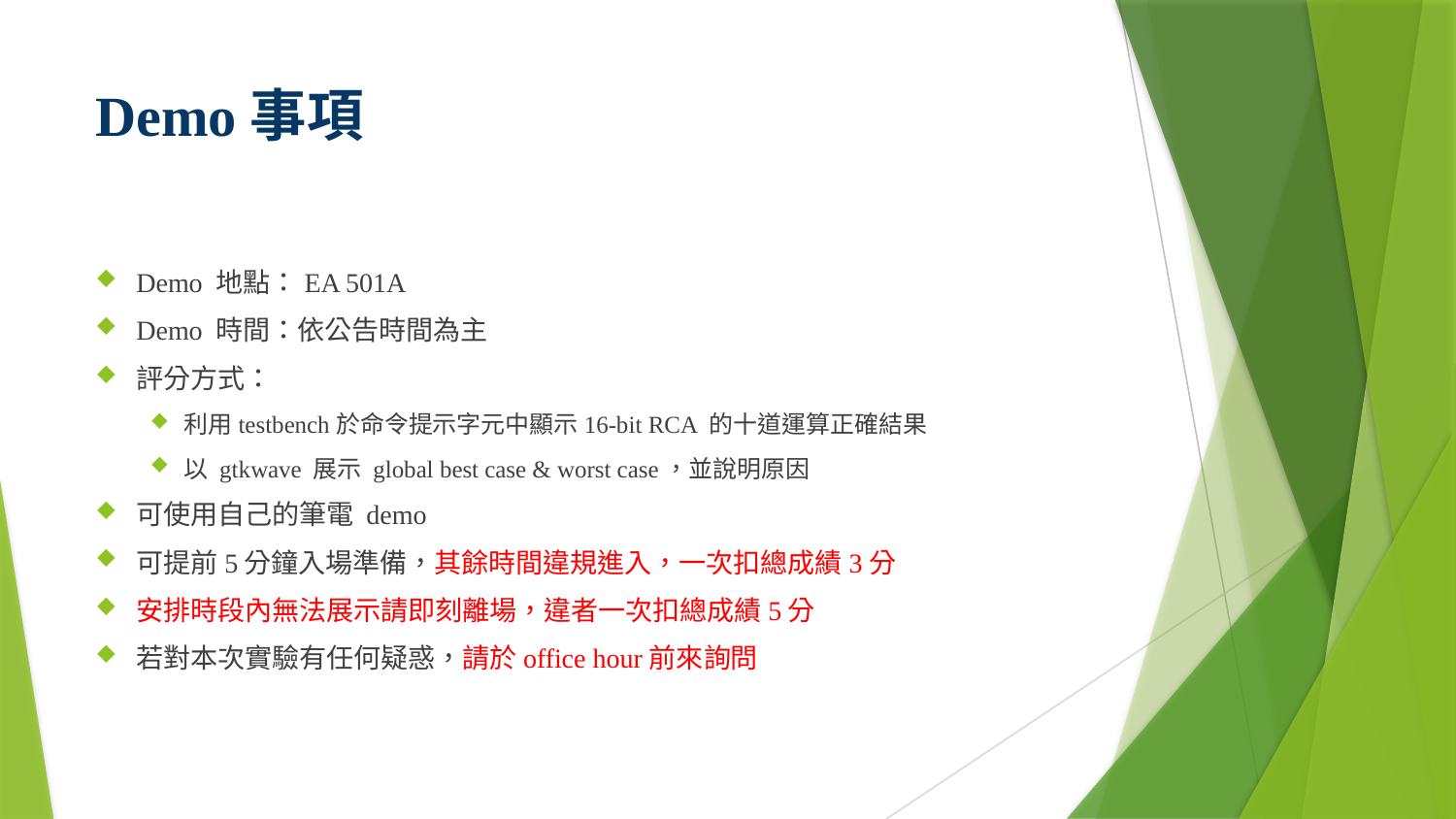

# Demo事項
Demo 地點：EA 501A
Demo 時間：依公告時間為主
評分方式：
利用testbench於命令提示字元中顯示16-bit RCA 的十道運算正確結果
以 gtkwave 展示 global best case & worst case，並說明原因
可使用自己的筆電 demo
可提前5分鐘入場準備，其餘時間違規進入，一次扣總成績3分
安排時段內無法展示請即刻離場，違者一次扣總成績5分
若對本次實驗有任何疑惑，請於office hour前來詢問